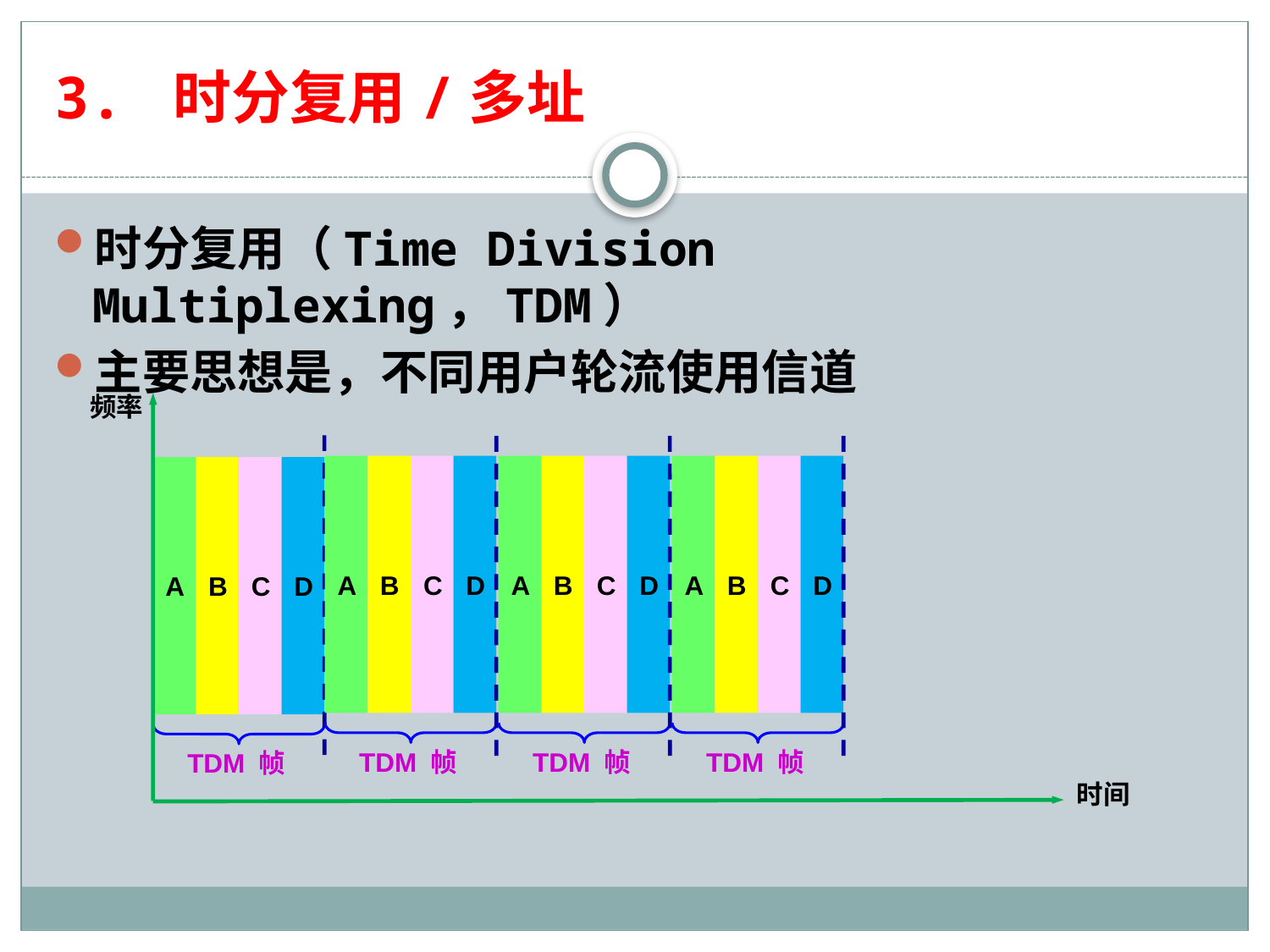

# 3. 时分复用/多址
时分复用（Time Division Multiplexing，TDM）
主要思想是，不同用户轮流使用信道
频率

A
B
C
D
A
B
C
D
A
B
C
D
A
B
C
D

TDM 帧

TDM 帧

TDM 帧

TDM 帧
时间